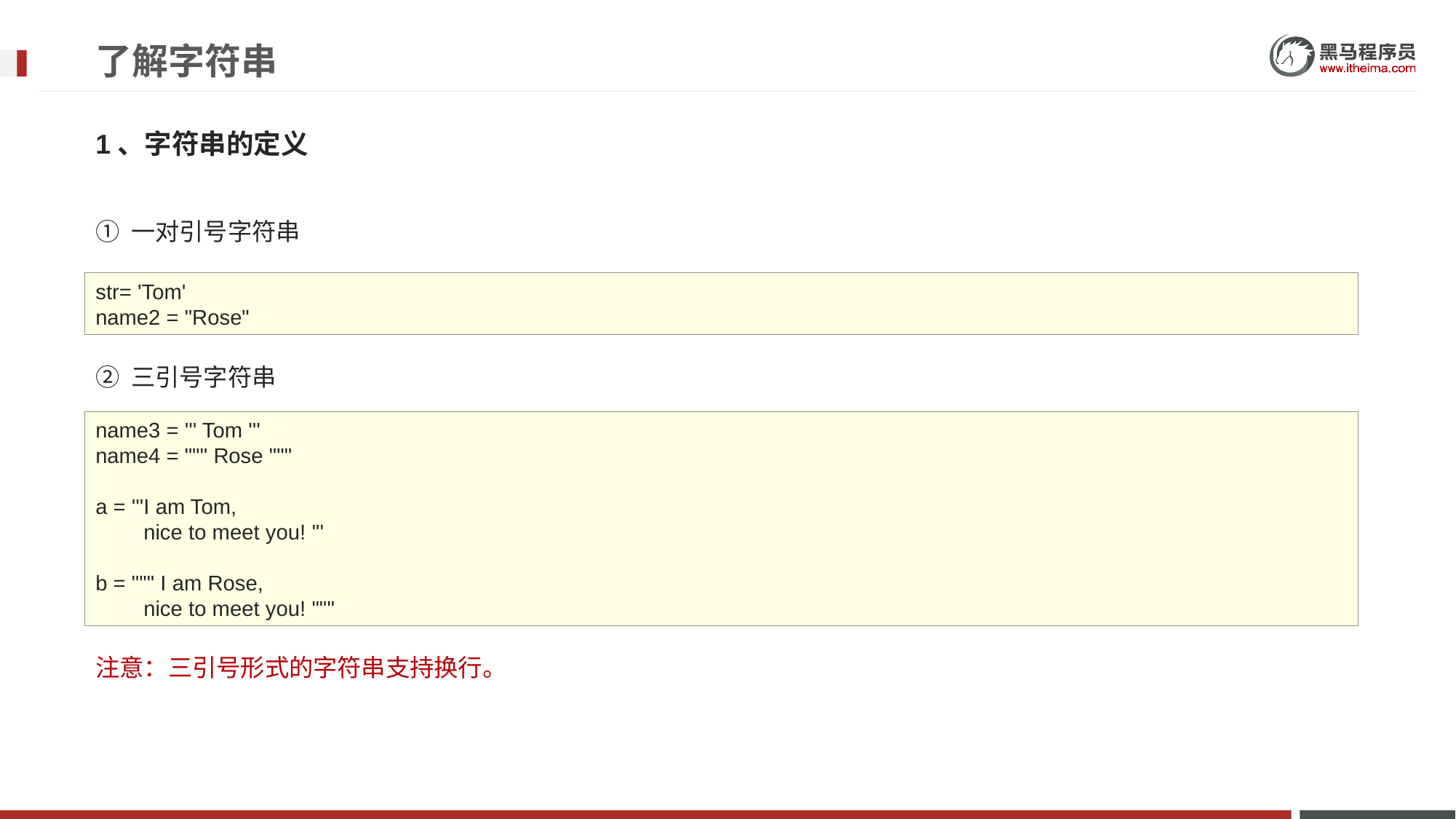

# 了解字符串
1、字符串的定义
① 一对引号字符串

② 三引号字符串

注意：三引号形式的字符串支持换行。
str= 'Tom'
name2 = "Rose"
name3 = ''' Tom '''
name4 = """ Rose """

a = '''I am Tom,
        nice to meet you! '''

b = """ I am Rose,
        nice to meet you! """